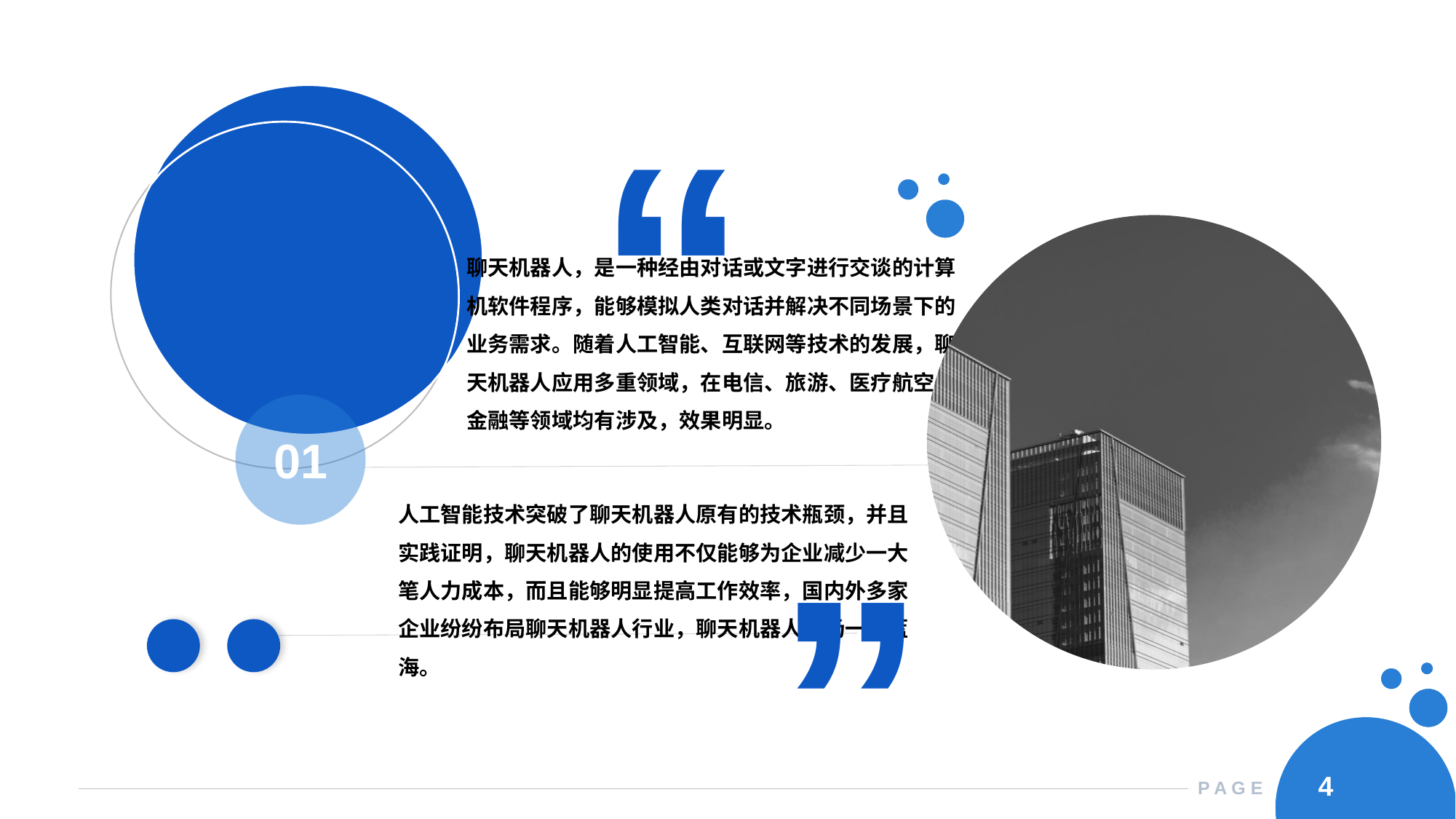

“

聊天机器人，是一种经由对话或文字进行交谈的计算机软件程序，能够模拟人类对话并解决不同场景下的业务需求。随着人工智能、互联网等技术的发展，聊天机器人应用多重领域，在电信、旅游、医疗航空、金融等领域均有涉及，效果明显。

01
“
人工智能技术突破了聊天机器人原有的技术瓶颈，并且实践证明，聊天机器人的使用不仅能够为企业减少一大笔人力成本，而且能够明显提高工作效率，国内外多家企业纷纷布局聊天机器人行业，聊天机器人市场一片蓝海。

4
P A G E